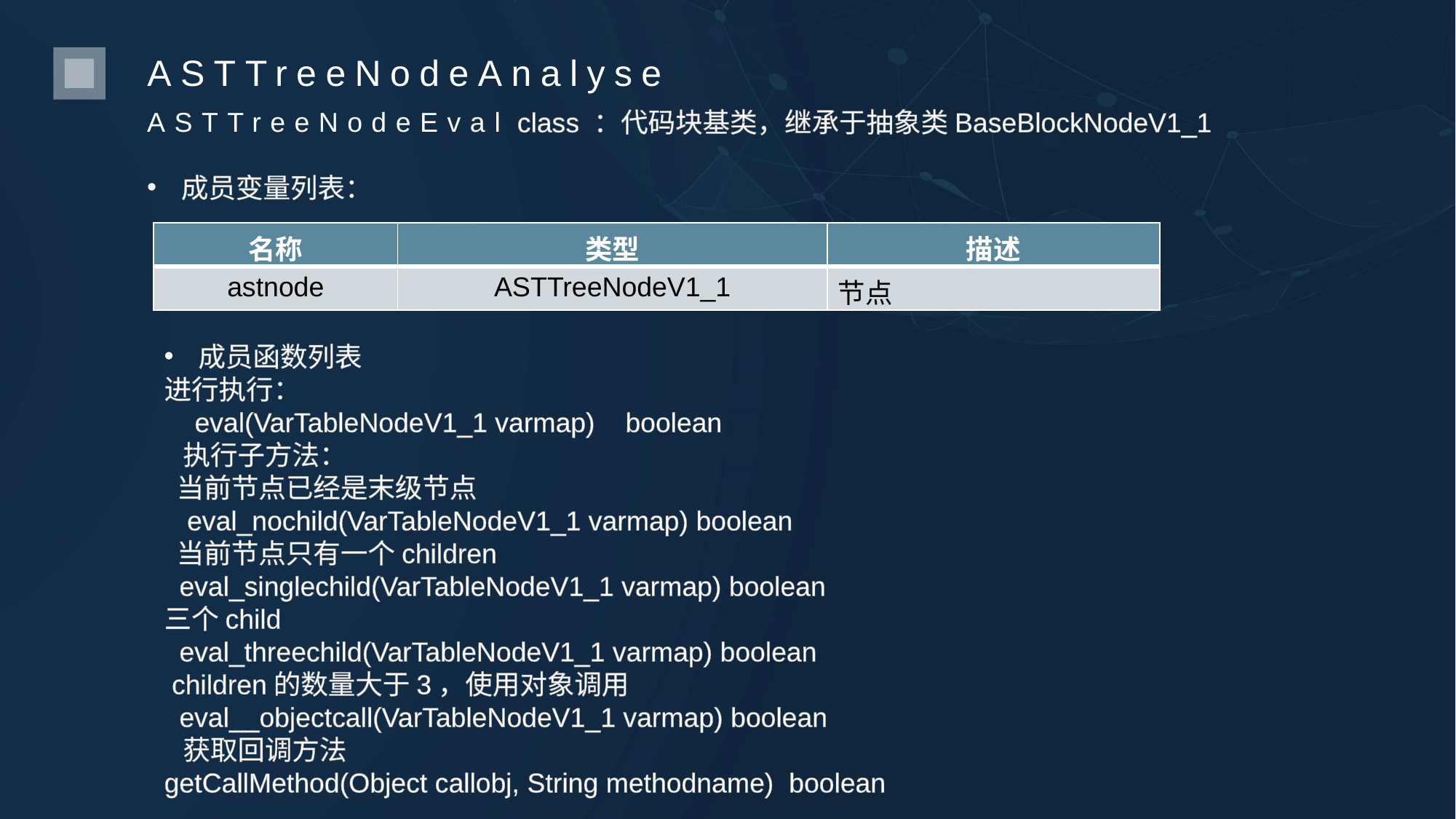

ASTTreeNodeAnalyse

ASTTreeNodeEval class ：代码块基类，继承于抽象类BaseBlockNodeV1_1

成员变量列表：
| 名称 | 类型 | 描述 |
| --- | --- | --- |
| astnode | ASTTreeNodeV1\_1 | 节点 |
成员函数列表
进行执行：
    eval(VarTableNodeV1_1 varmap)    boolean
  执行子方法：
 当前节点已经是末级节点
   eval_nochild(VarTableNodeV1_1 varmap) boolean
 当前节点只有一个children
  eval_singlechild(VarTableNodeV1_1 varmap) boolean
三个child
  eval_threechild(VarTableNodeV1_1 varmap) boolean
 children的数量大于3，使用对象调用
  eval__objectcall(VarTableNodeV1_1 varmap) boolean
  获取回调方法
getCallMethod(Object callobj, String methodname)  boolean